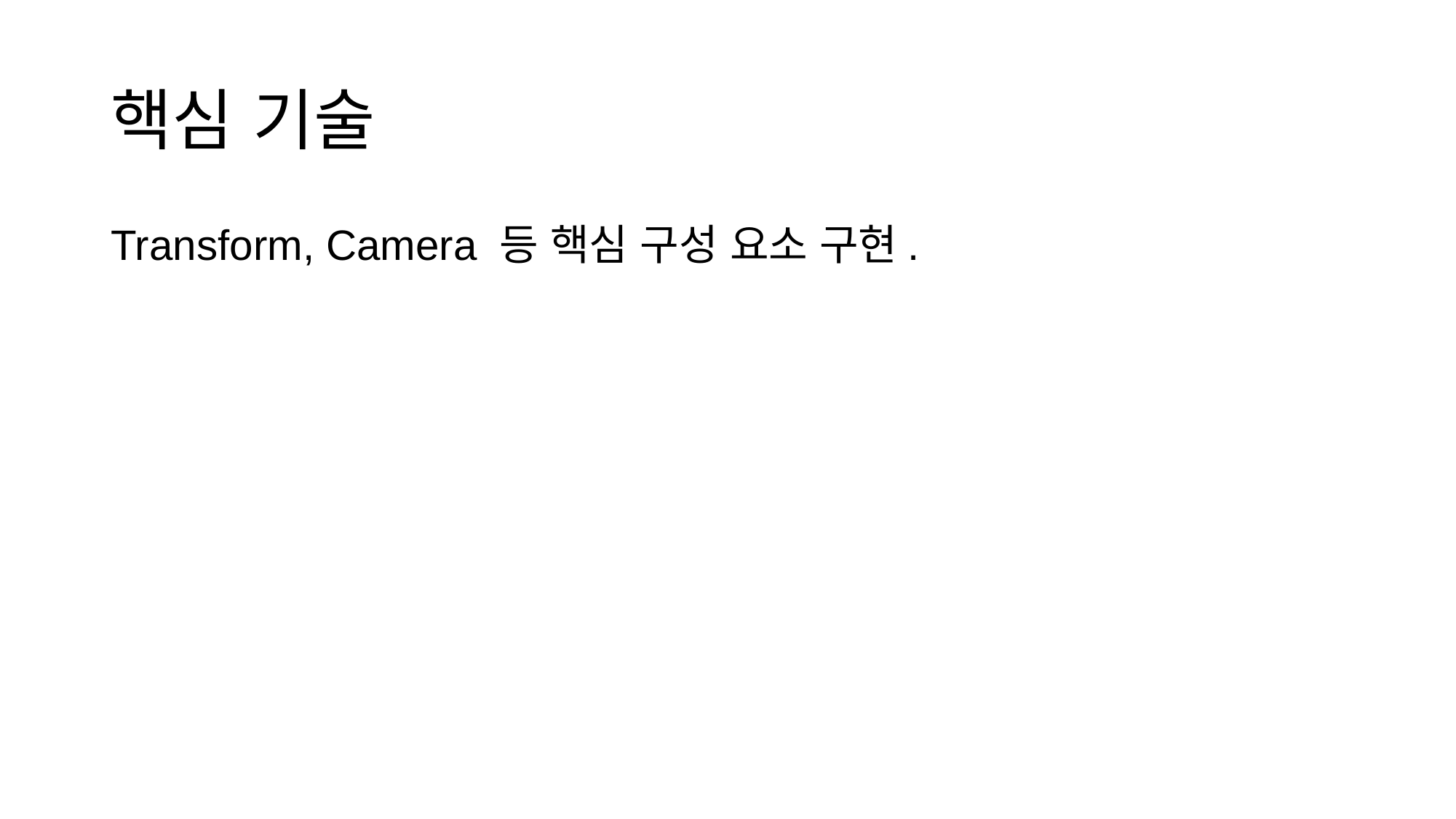

# 핵심 기술
Transform, Camera 등 핵심 구성 요소 구현.